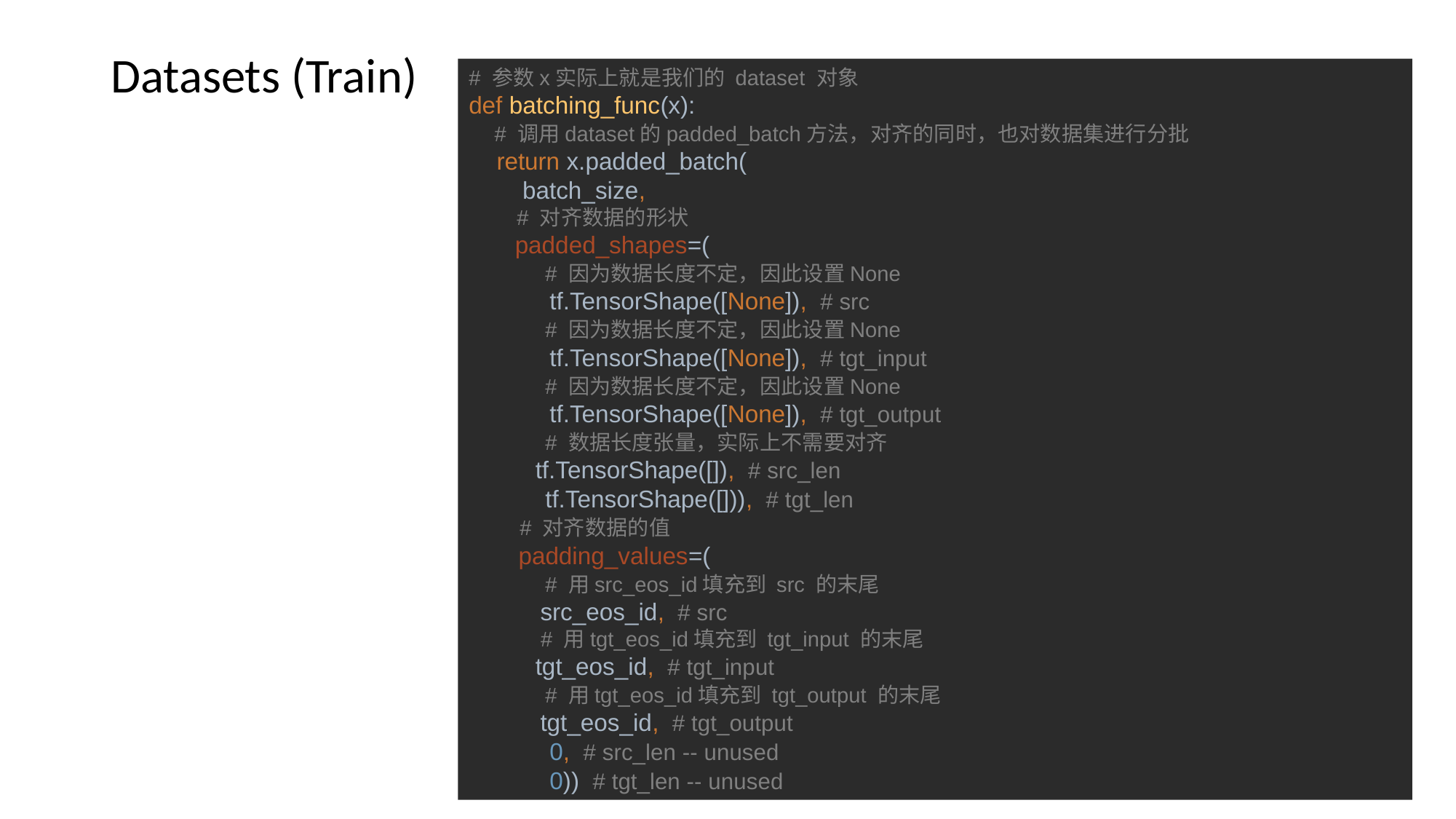

# Datasets (Train)
# 参数x实际上就是我们的 dataset 对象 def batching_func(x): # 调用dataset的padded_batch方法，对齐的同时，也对数据集进行分批 return x.padded_batch( batch_size, # 对齐数据的形状 padded_shapes=( # 因为数据长度不定，因此设置None tf.TensorShape([None]),  # src # 因为数据长度不定，因此设置None tf.TensorShape([None]),  # tgt_input # 因为数据长度不定，因此设置None tf.TensorShape([None]),  # tgt_output # 数据长度张量，实际上不需要对齐 tf.TensorShape([]),  # src_len tf.TensorShape([])),  # tgt_len # 对齐数据的值 padding_values=( # 用src_eos_id填充到 src 的末尾 src_eos_id,  # src # 用tgt_eos_id填充到 tgt_input 的末尾 tgt_eos_id,  # tgt_input # 用tgt_eos_id填充到 tgt_output 的末尾 tgt_eos_id,  # tgt_output 0,  # src_len -- unused 0))  # tgt_len -- unused